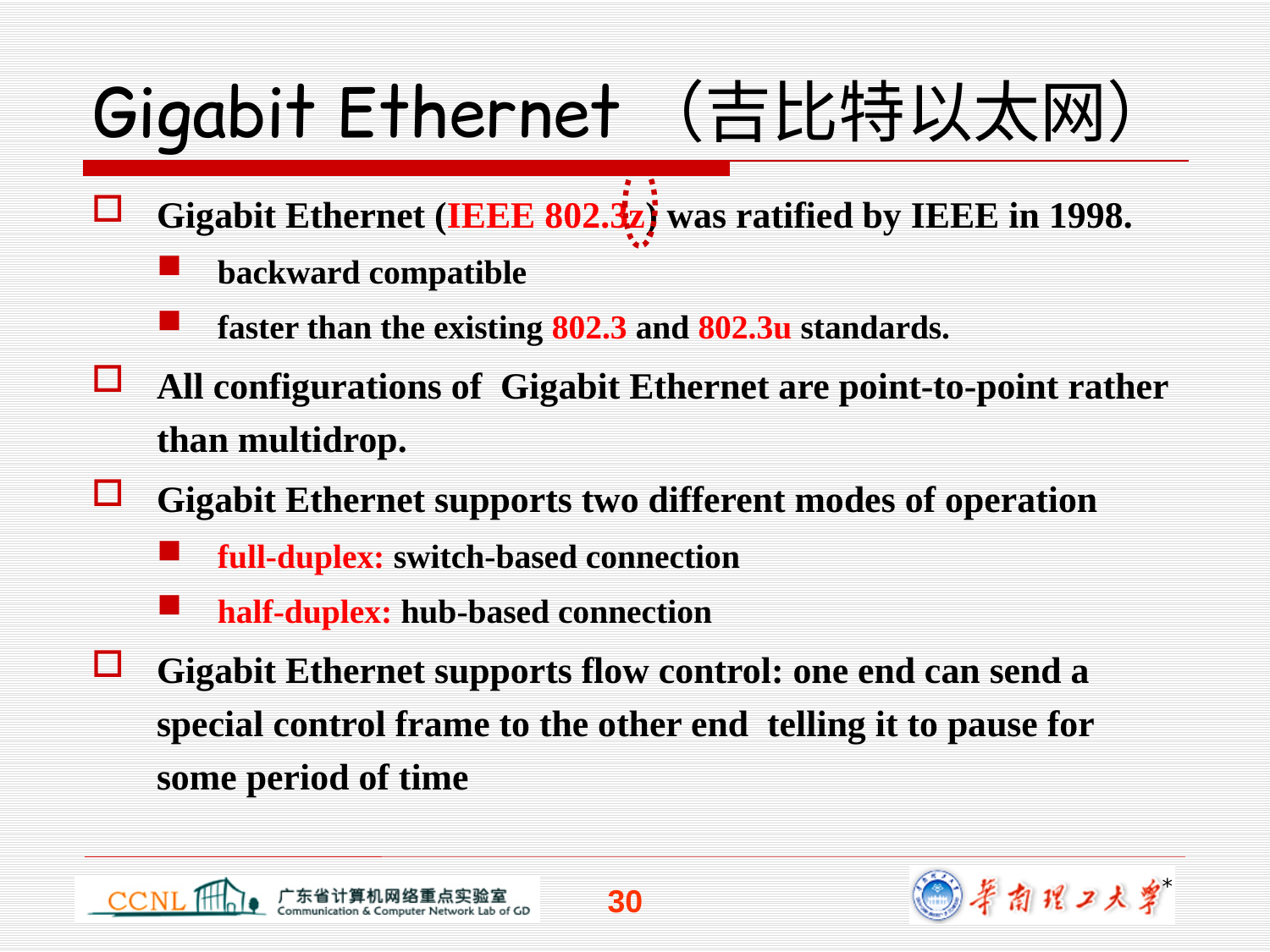

# Gigabit Ethernet（吉比特以太网）

Gigabit Ethernet (IEEE 802.3z) was ratified by IEEE in 1998.
backward compatible
faster than the existing 802.3 and 802.3u standards.
All configurations of  Gigabit Ethernet are point-to-point rather than multidrop.
Gigabit Ethernet supports two different modes of operation
full-duplex: switch-based connection
half-duplex: hub-based connection
Gigabit Ethernet supports flow control: one end can send a special control frame to the other end  telling it to pause for some period of time
*